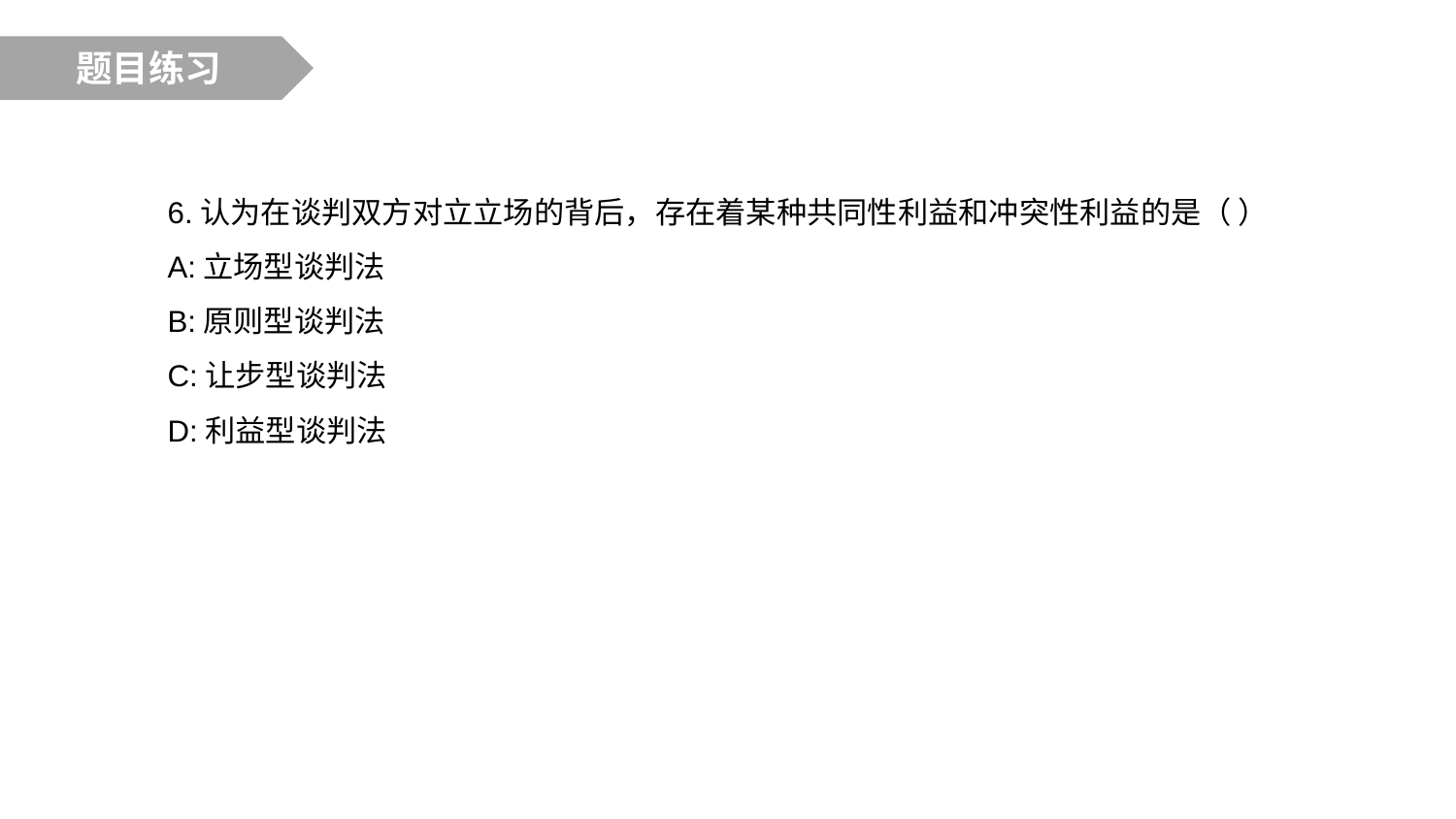

题目练习
6.认为在谈判双方对立立场的背后，存在着某种共同性利益和冲突性利益的是（ ）
A:立场型谈判法
B:原则型谈判法
C:让步型谈判法
D:利益型谈判法